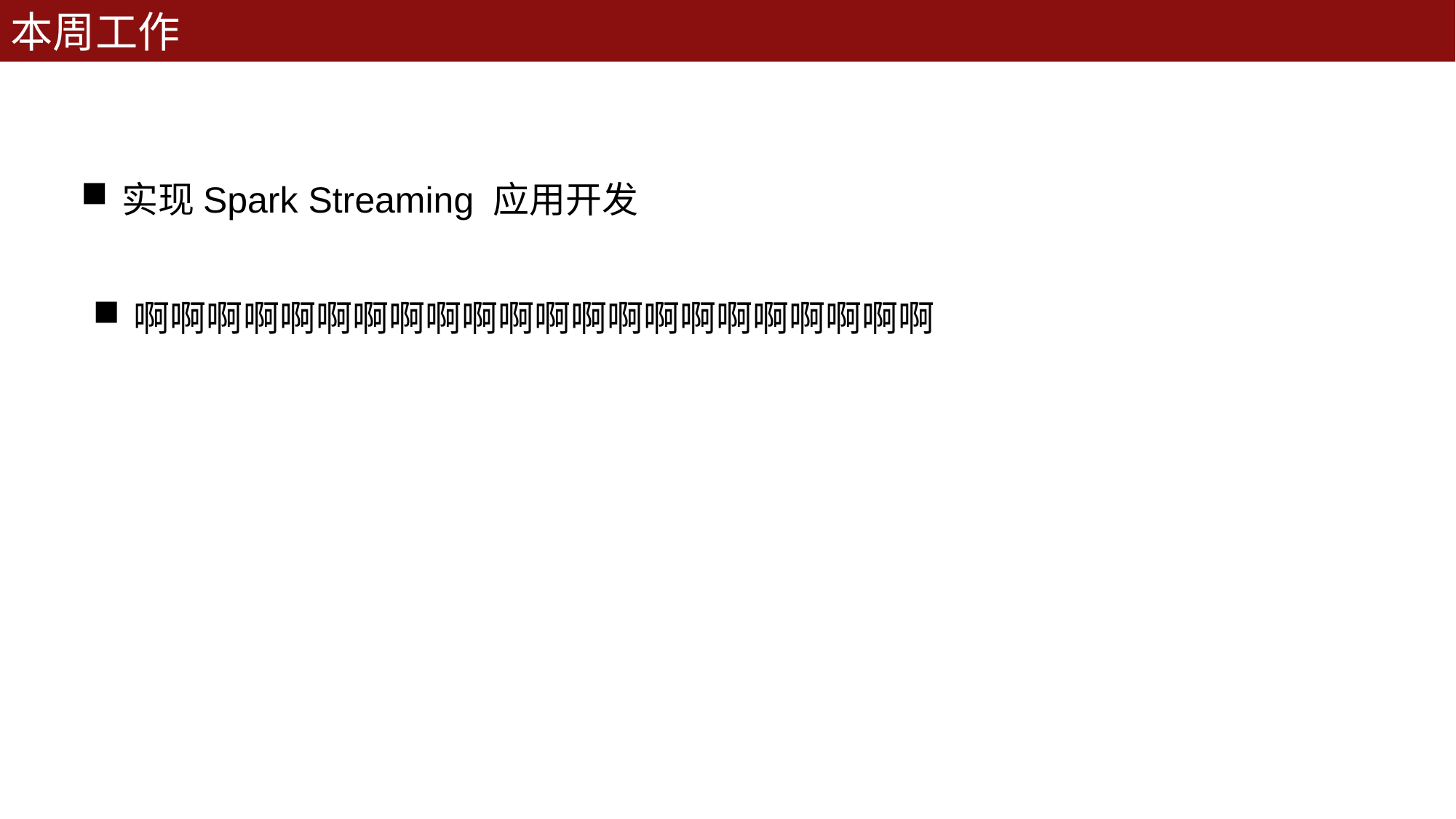

本周工作
实现Spark Streaming 应用开发
啊啊啊啊啊啊啊啊啊啊啊啊啊啊啊啊啊啊啊啊啊啊